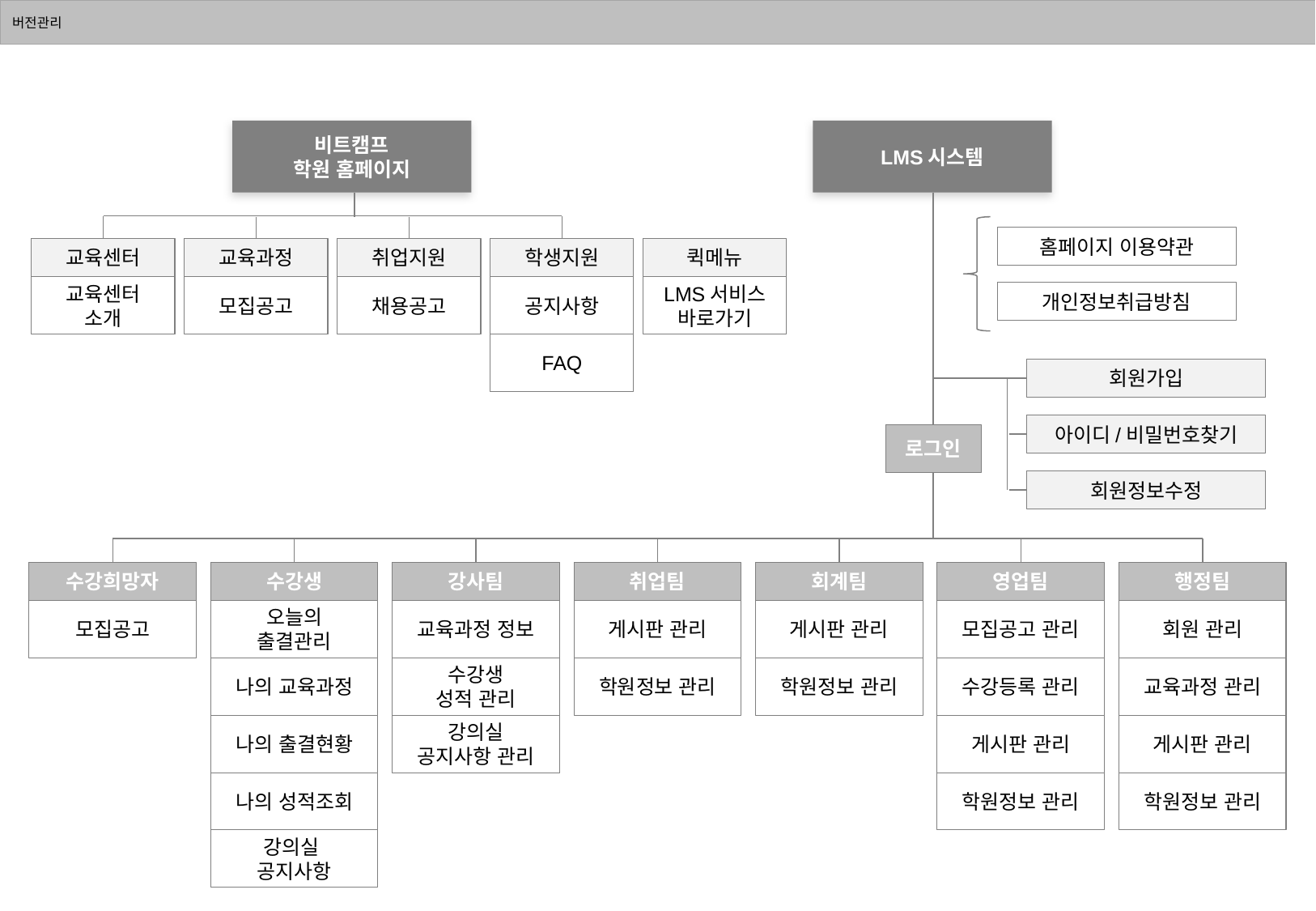

| 버전관리 |
| --- |
비트캠프
학원 홈페이지
LMS시스템

홈페이지 이용약관
개인정보취급방침
교육센터
교육센터
소개
교육과정
모집공고
취업지원
채용공고
학생지원
공지사항
FAQ
퀵메뉴
LMS서비스
바로가기
회원가입
아이디/비밀번호찾기
로그인
회원정보수정
수강희망자
모집공고
수강생
오늘의
출결관리
나의 교육과정
나의 출결현황
나의 성적조회
강의실
공지사항
강사팀
교육과정 정보
수강생
성적 관리
강의실
공지사항 관리
취업팀
게시판 관리
학원정보 관리
회계팀
게시판 관리
학원정보 관리
영업팀
모집공고 관리
수강등록 관리
게시판 관리
학원정보 관리
행정팀
회원 관리
교육과정 관리
게시판 관리
학원정보 관리